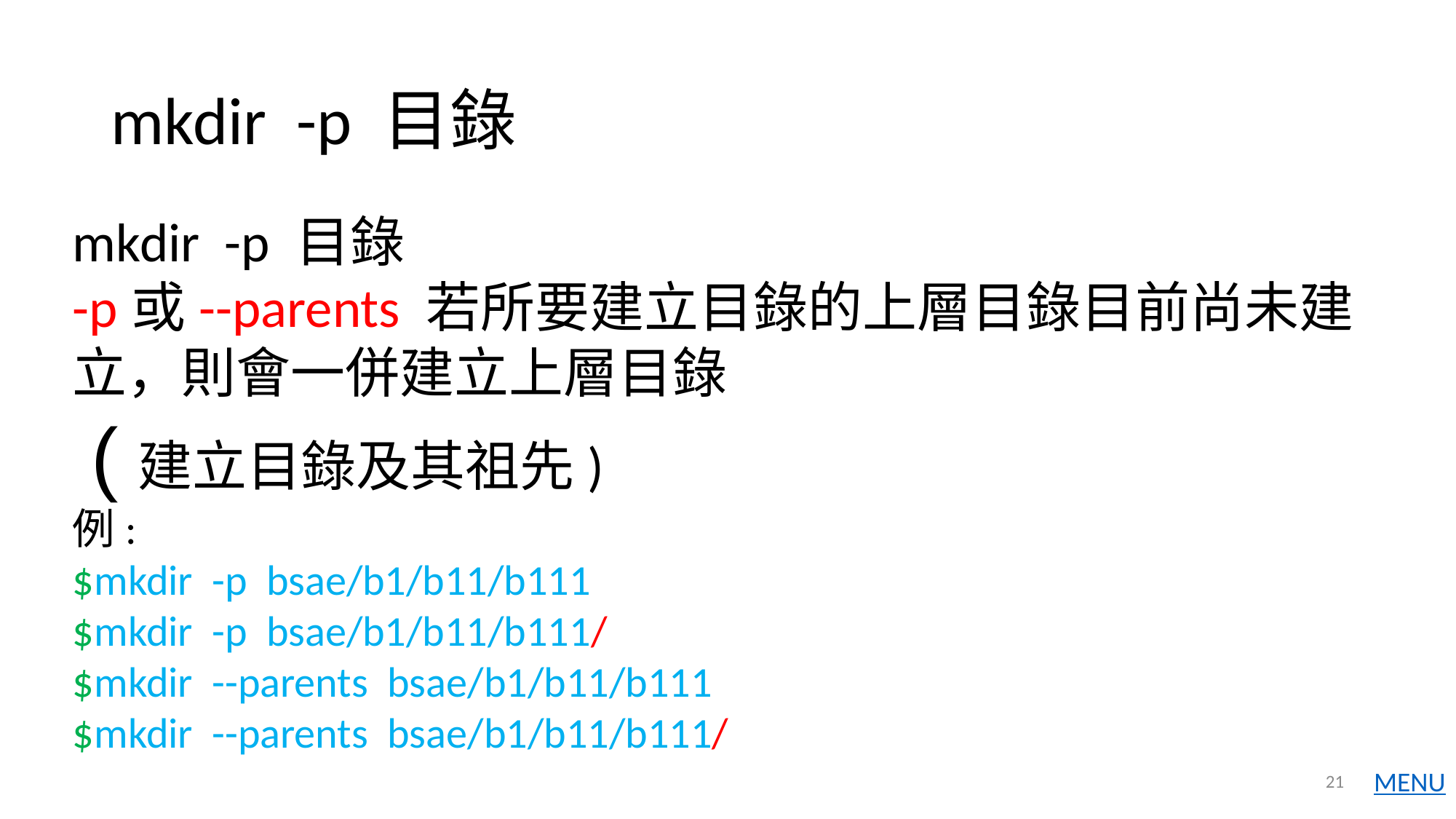

# mkdir  -p 目錄
mkdir  -p 目錄
-p或--parents 若所要建立目錄的上層目錄目前尚未建立，則會一併建立上層目錄
 (建立目錄及其祖先)
例:
$mkdir  -p  bsae/b1/b11/b111
$mkdir  -p  bsae/b1/b11/b111/
$mkdir  --parents  bsae/b1/b11/b111
$mkdir  --parents  bsae/b1/b11/b111/

21